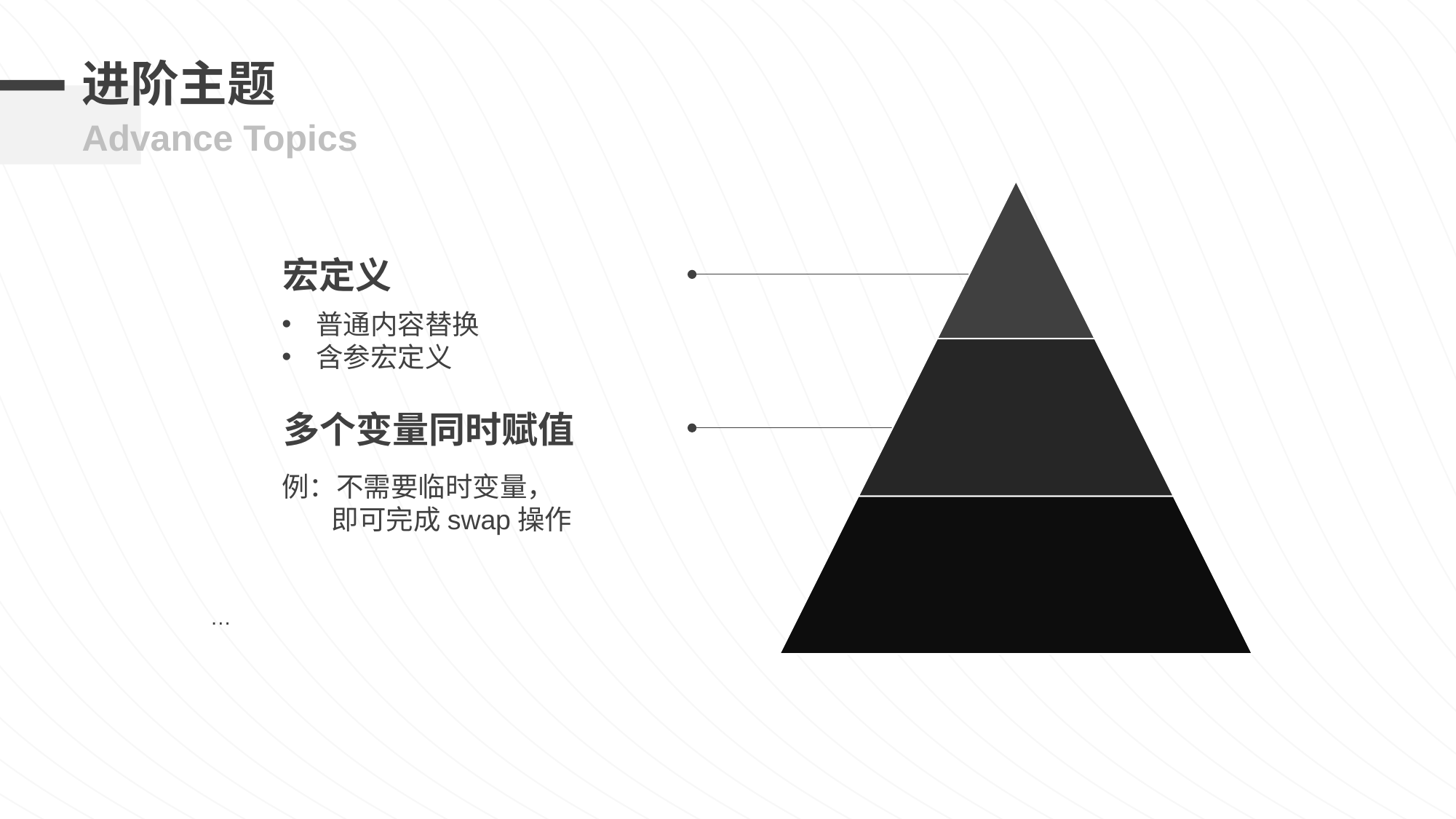

# 进阶主题
Advance Topics

宏定义
普通内容替换
含参宏定义
多个变量同时赋值
例：不需要临时变量，
       即可完成swap操作
…